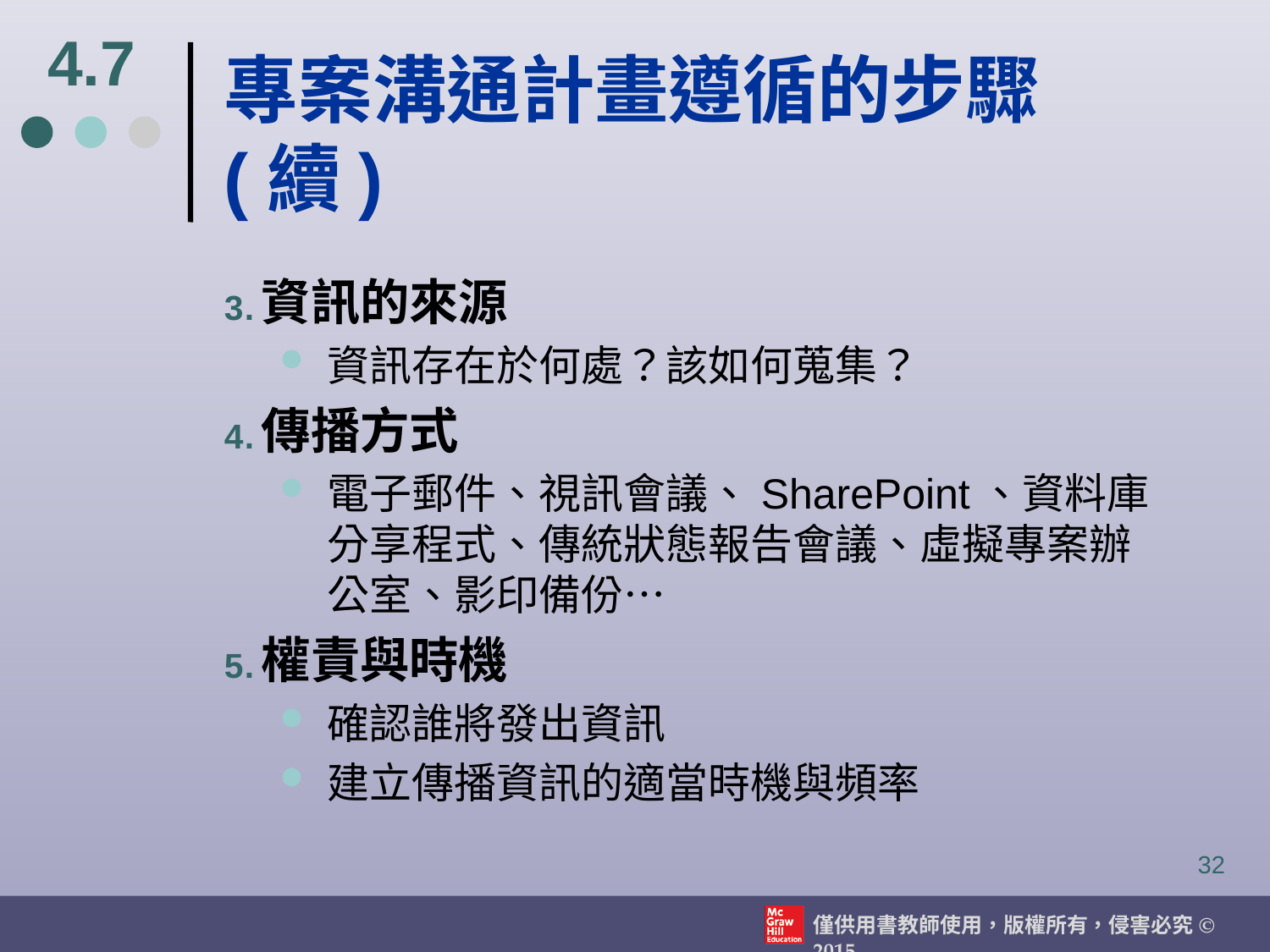

4.7
# 專案溝通計畫遵循的步驟(續)
資訊的來源
資訊存在於何處？該如何蒐集？
傳播方式
電子郵件、視訊會議、SharePoint、資料庫分享程式、傳統狀態報告會議、虛擬專案辦公室、影印備份…
權責與時機
確認誰將發出資訊
建立傳播資訊的適當時機與頻率

32